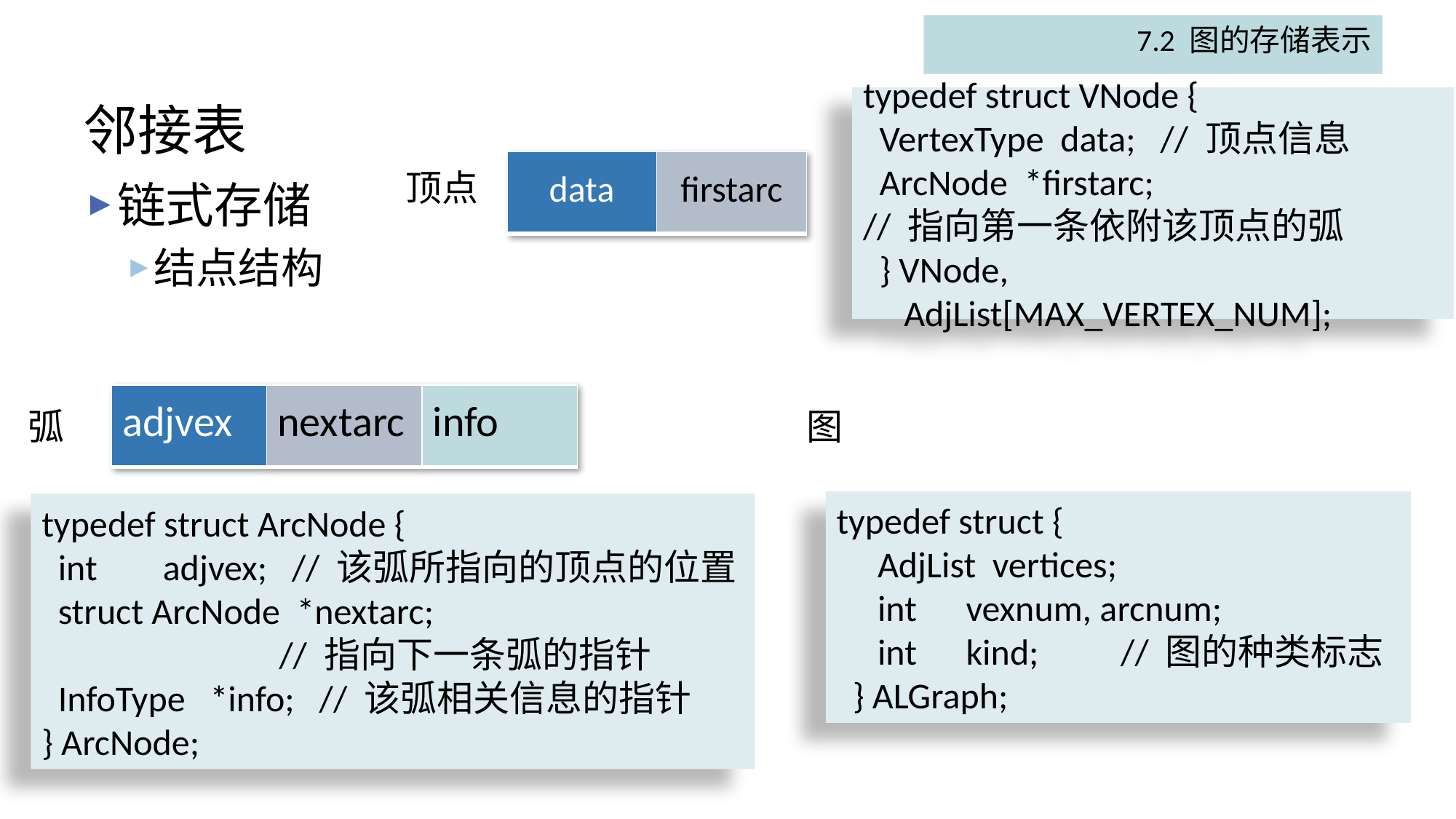

7.2 图的存储表示
typedef struct VNode {
  VertexType  data;   // 顶点信息
  ArcNode  *firstarc;
// 指向第一条依附该顶点的弧
  } VNode, AdjList[MAX_VERTEX_NUM];
# 邻接表
| data | firstarc |
| --- | --- |
顶点
链式存储
结点结构
| adjvex | nextarc | info |
| --- | --- | --- |
弧
图
typedef struct {
     AdjList  vertices;
     int      vexnum, arcnum;
     int      kind;          // 图的种类标志
  } ALGraph;
typedef struct ArcNode {
  int        adjvex;   // 该弧所指向的顶点的位置
  struct ArcNode  *nextarc;
                             // 指向下一条弧的指针
  InfoType   *info;   // 该弧相关信息的指针
} ArcNode;